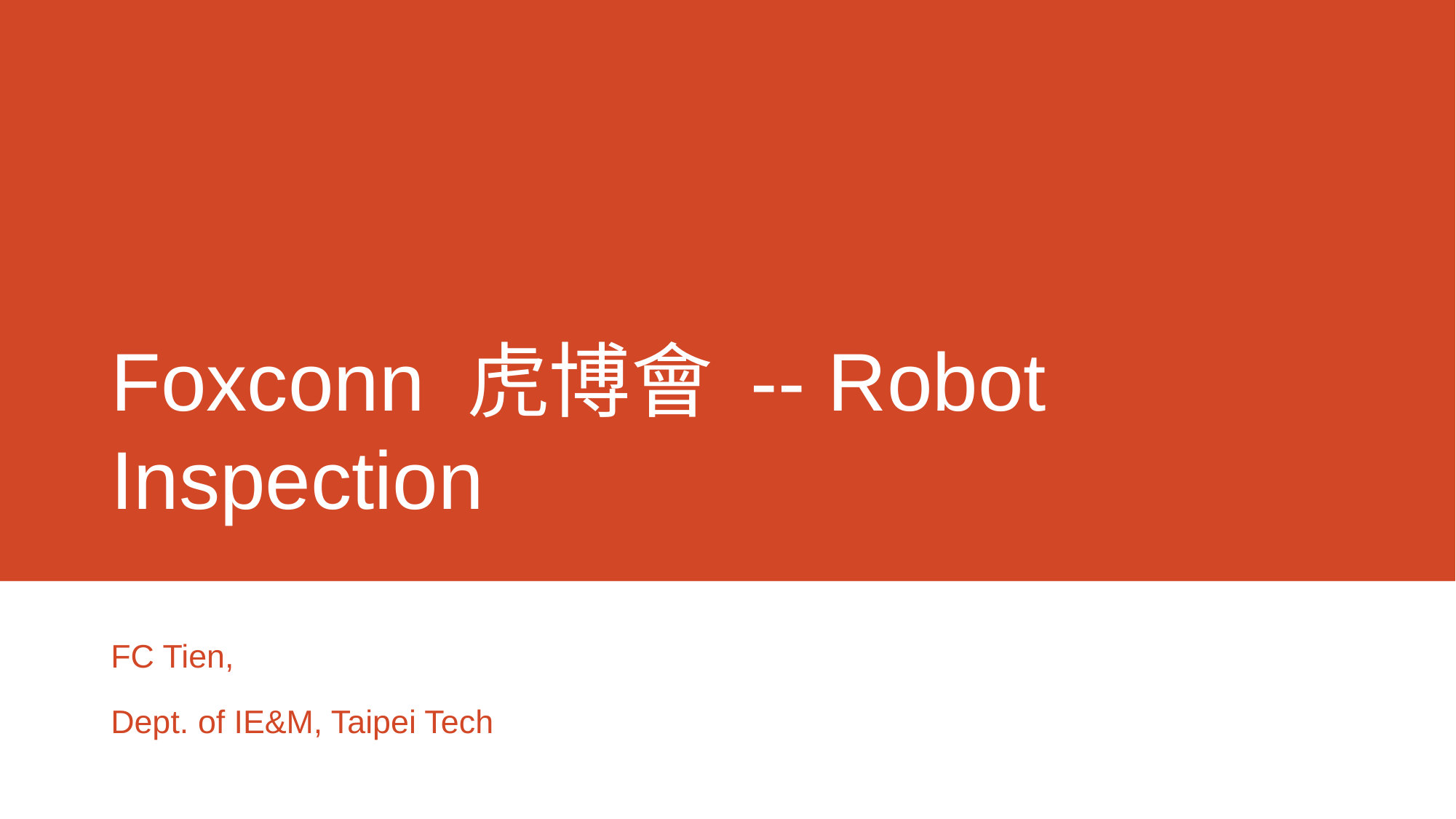

# Foxconn 虎博會 -- Robot Inspection
FC Tien,
Dept. of IE&M, Taipei Tech